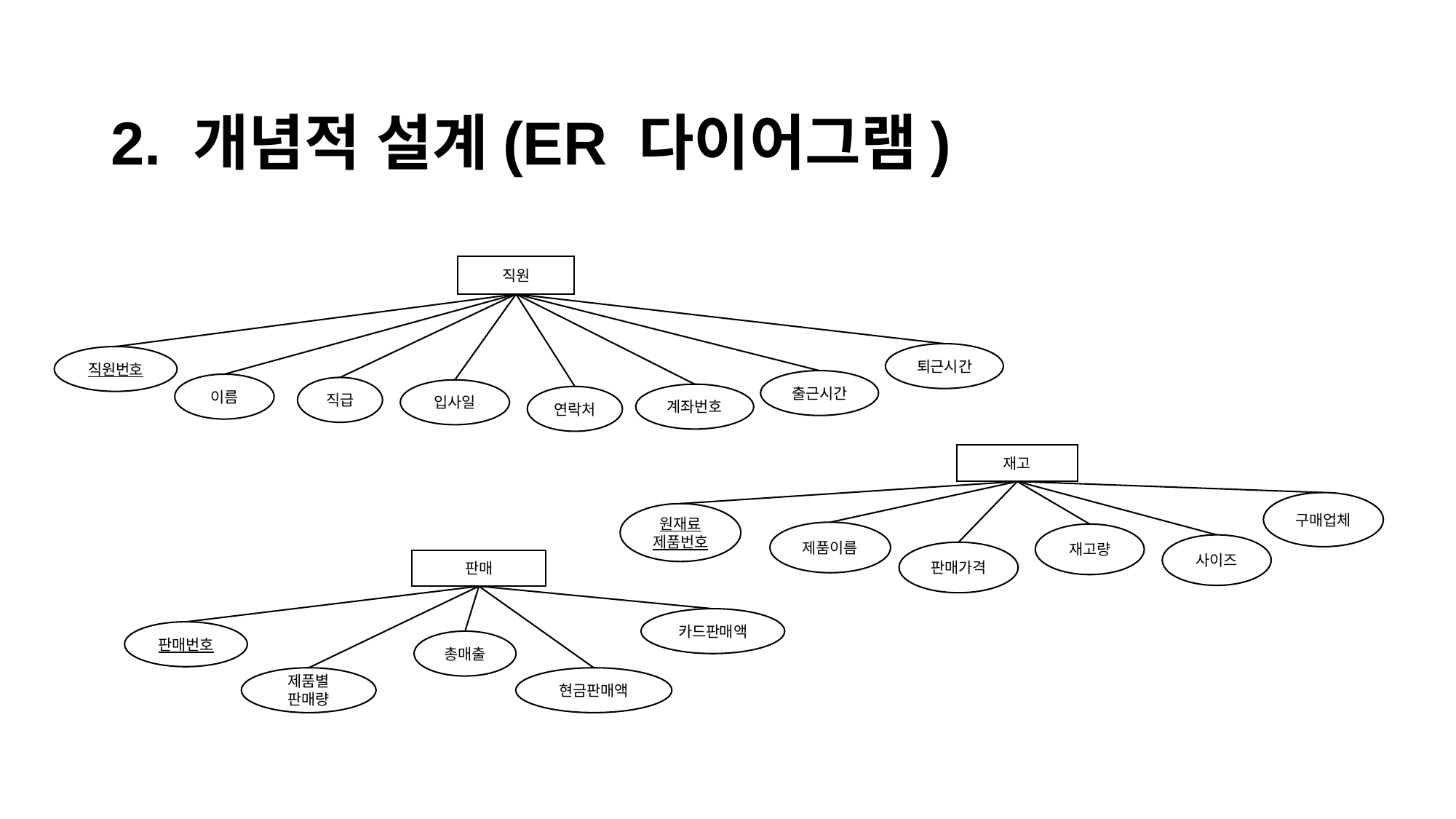

# 2. 개념적 설계(ER 다이어그램)
직원
퇴근시간
직원번호
출근시간
이름
직급
입사일
계좌번호
연락처
재고
구매업체
원재료
제품번호
제품이름
재고량
사이즈
판매가격
판매
카드판매액
판매번호
총매출
제품별
판매량
현금판매액